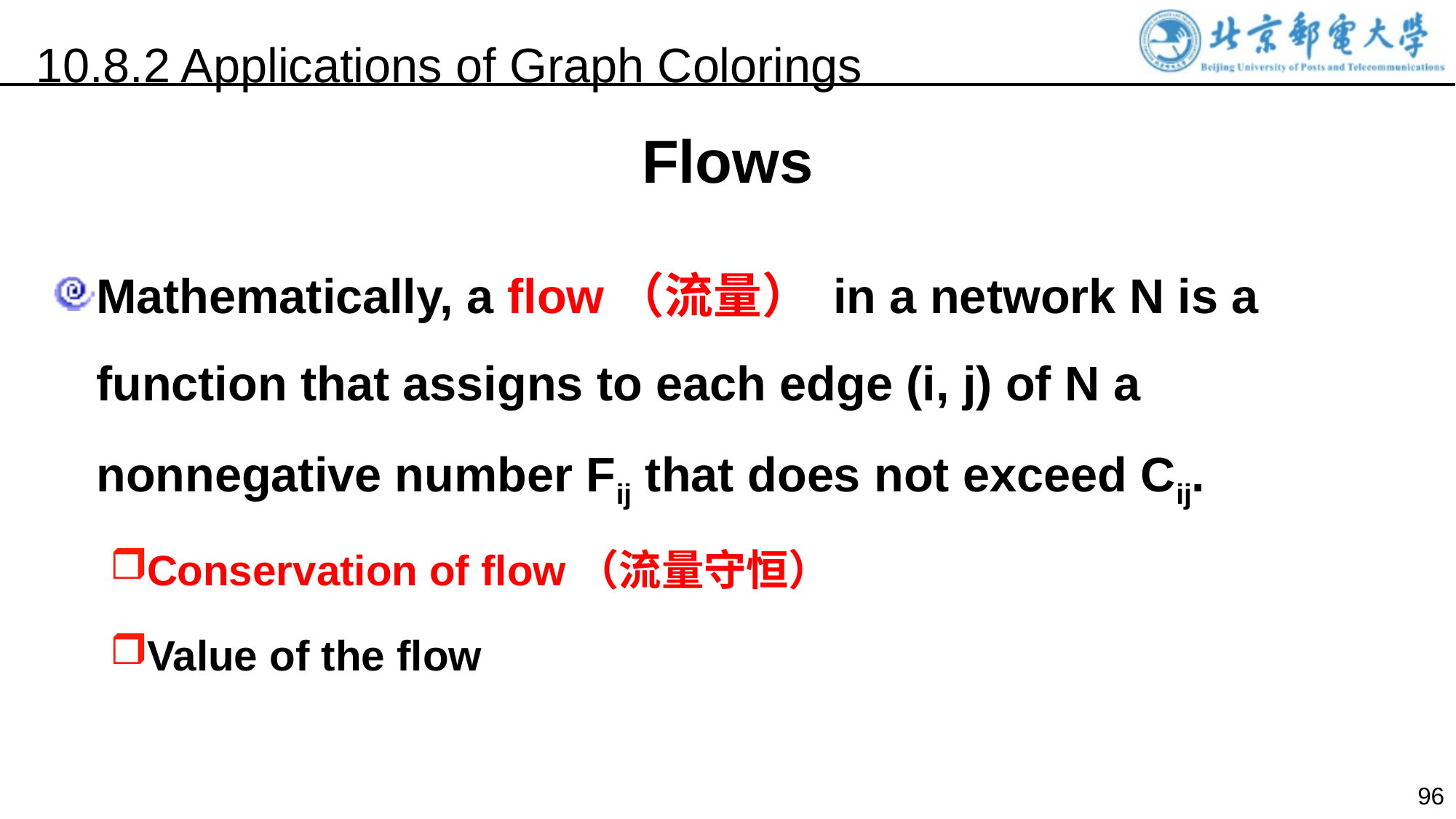

10.8.2 Applications of Graph Colorings
Flows
Mathematically, a flow（流量） in a network N is a function that assigns to each edge (i, j) of N a nonnegative number Fij that does not exceed Cij.
Conservation of flow（流量守恒）
Value of the flow